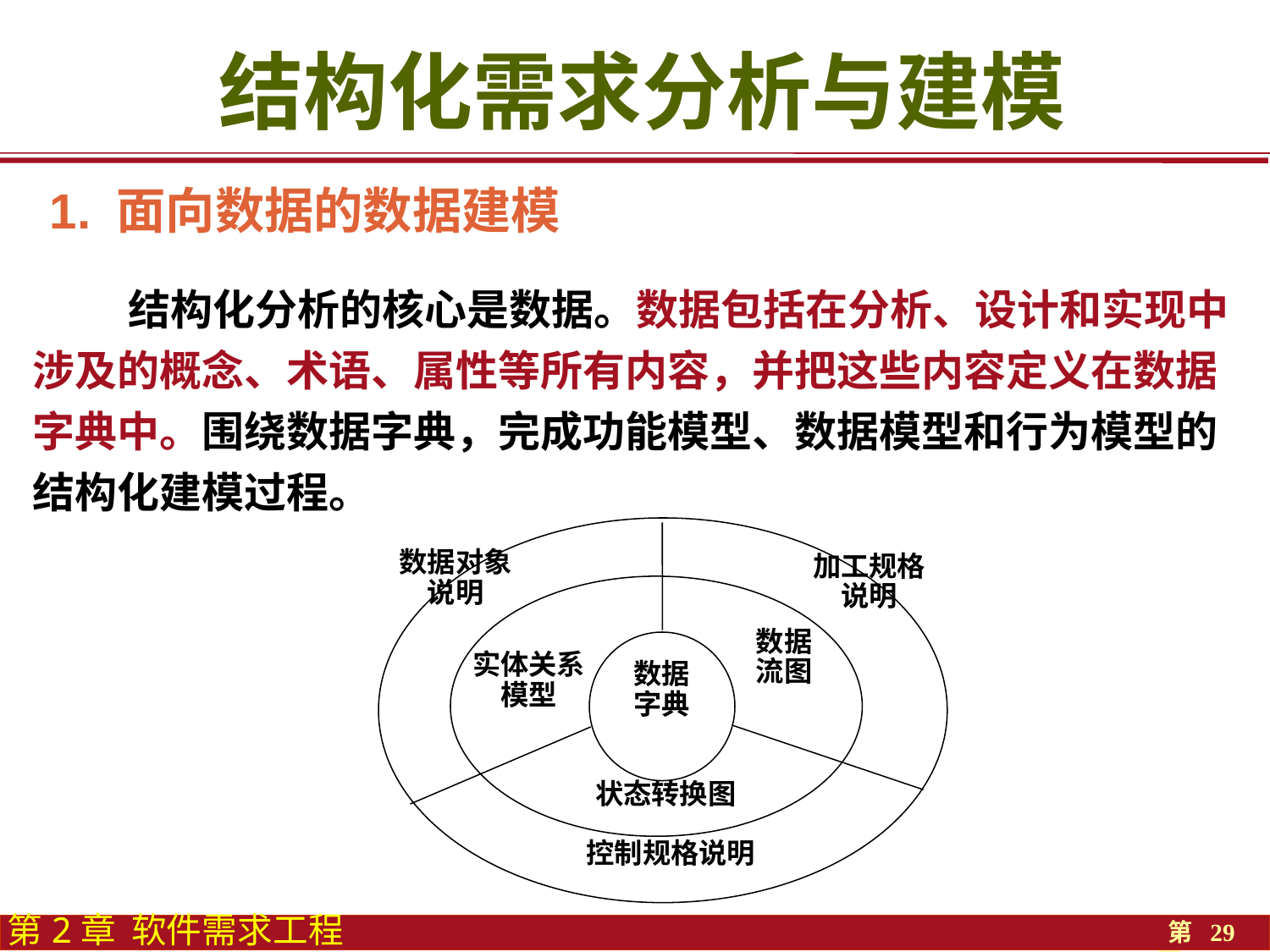

结构化需求分析与建模
1. 面向数据的数据建模
         结构化分析的核心是数据。数据包括在分析、设计和实现中涉及的概念、术语、属性等所有内容，并把这些内容定义在数据字典中。围绕数据字典，完成功能模型、数据模型和行为模型的结构化建模过程。

数据对象
说明
加工规格
说明

数据
流图
数据
字典
实体关系模型

状态转换图
控制规格说明